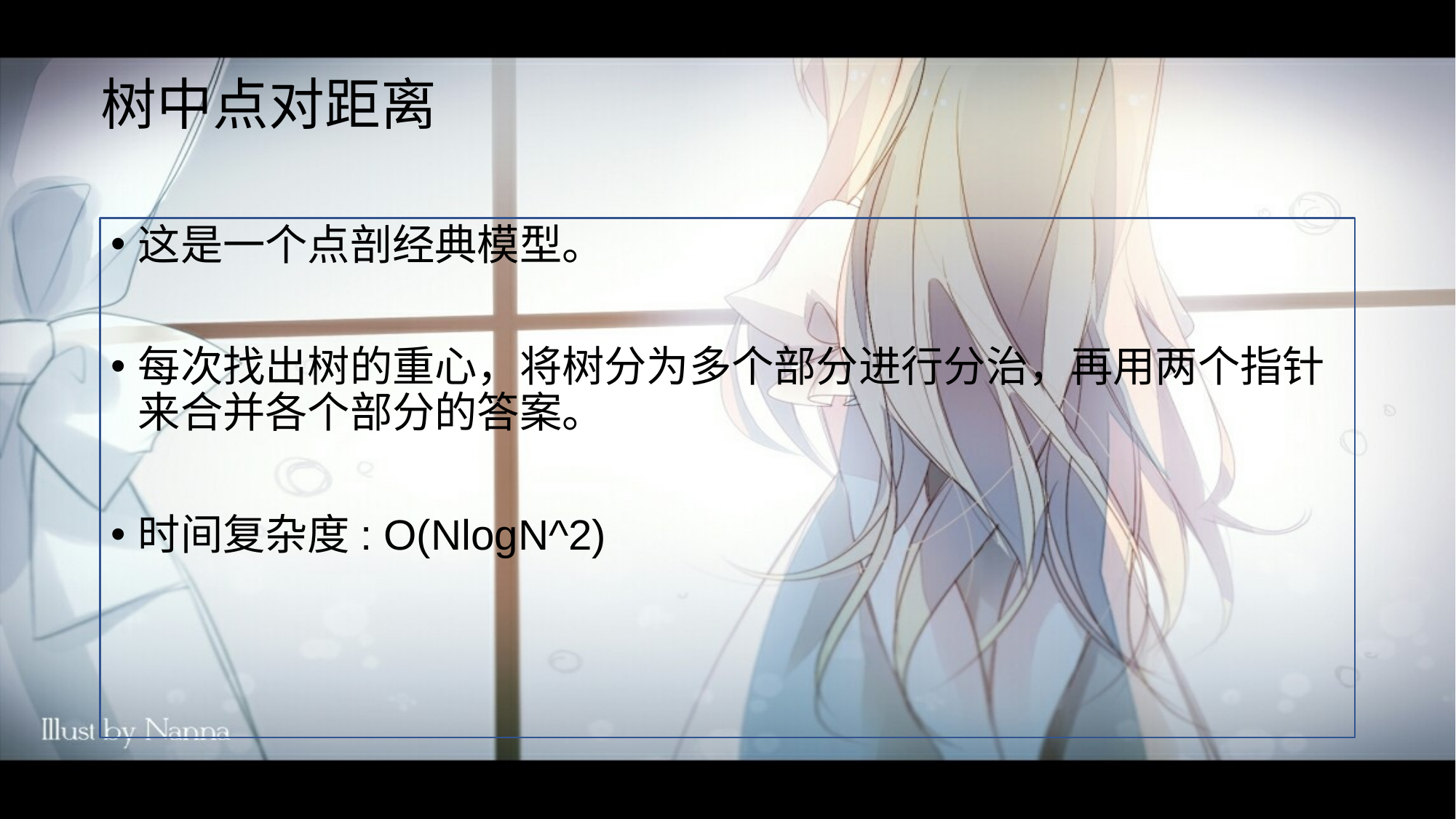

# 树中点对距离
这是一个点剖经典模型。

每次找出树的重心，将树分为多个部分进行分治，再用两个指针来合并各个部分的答案。

时间复杂度: O(NlogN^2)